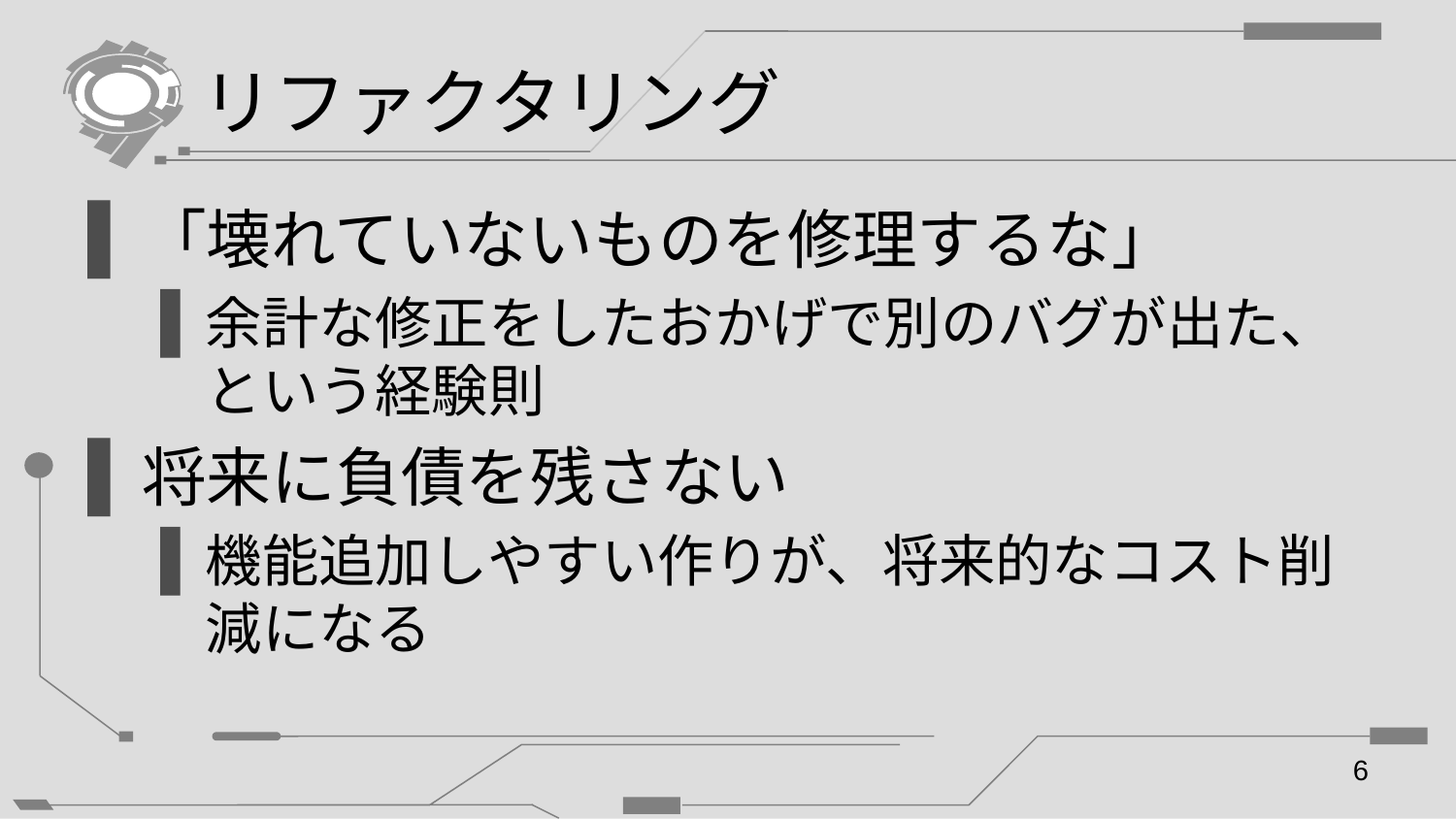

# リファクタリング
「壊れていないものを修理するな」
余計な修正をしたおかげで別のバグが出た、という経験則
将来に負債を残さない
機能追加しやすい作りが、将来的なコスト削減になる
6